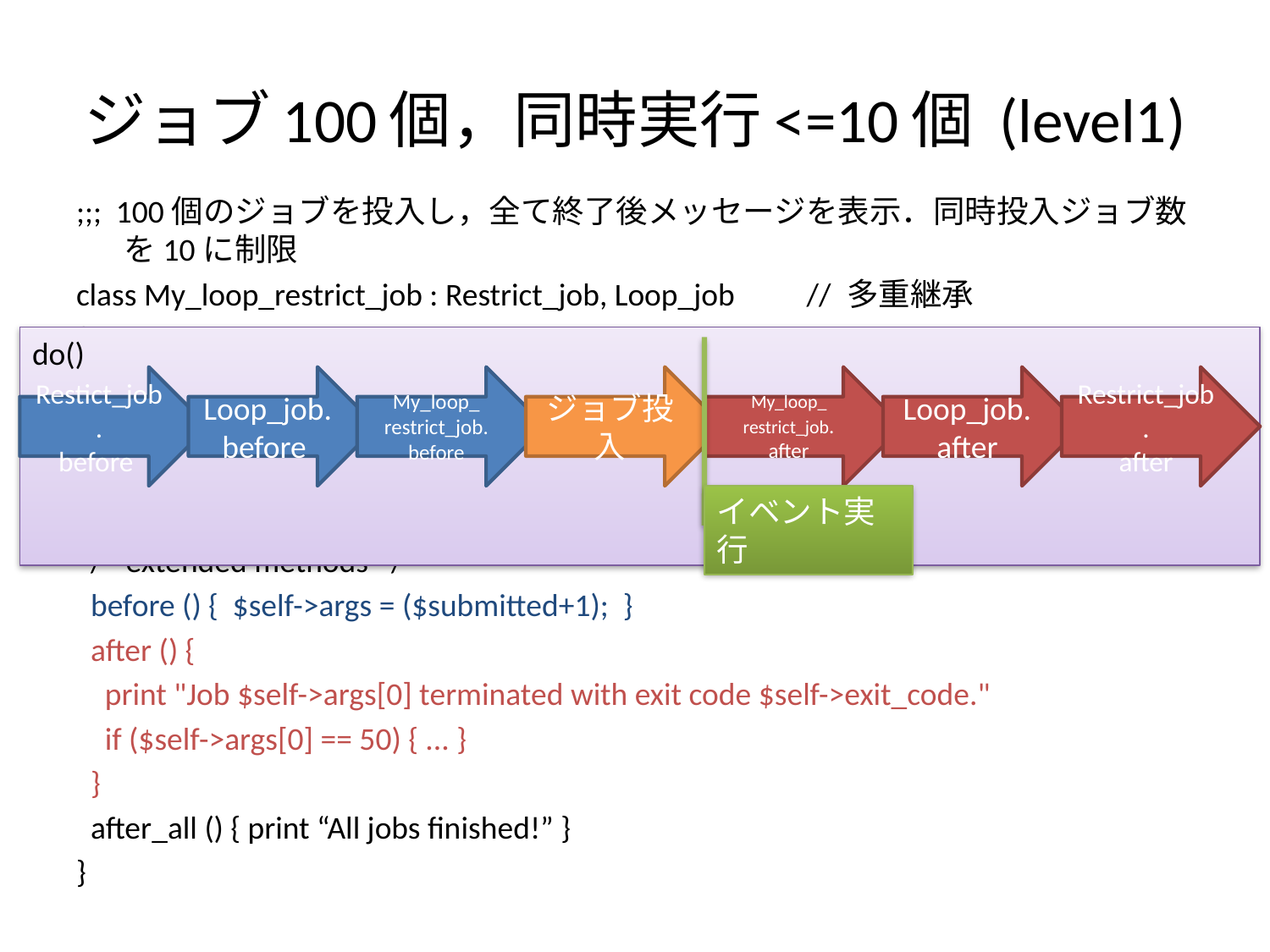

# ジョブ100個，同時実行<=10個 (level1)
;;;  100個のジョブを投入し，全て終了後メッセージを表示．同時投入ジョブ数を10に制限
class My_loop_restrict_job : Restrict_job, Loop_job          // 多重継承
{
  /* default values（全ジョブ共通の情報） */
  exec = "./sample";
  NQS_queue = "queue1";   // argument of qsub -q option
  njob = 100;		max_concurrency = 10;
  /* extended methods */
  before () {  $self->args = ($submitted+1);  }
  after () {
    print "Job $self->args[0] terminated with exit code $self->exit_code."
    if ($self->args[0] == 50) { ... }
  }
  after_all () { print “All jobs finished!” }
}

do()
Loop_job.
before
My_loop_
restrict_job.
before
Loop_job.
after
Restict_job.
before
ジョブ投入
My_loop_
restrict_job.
after
Restrict_job.
after
イベント実行